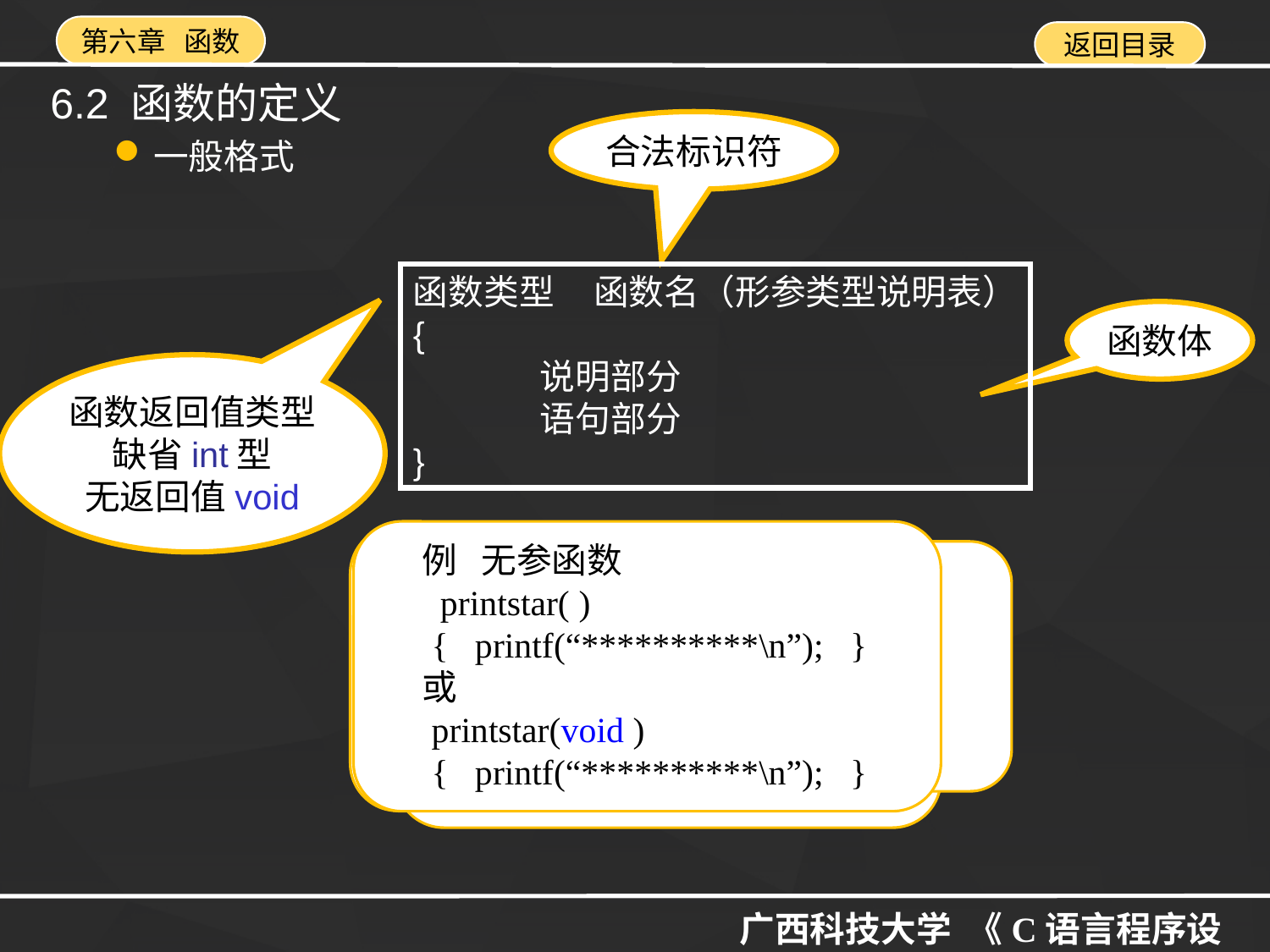

6.2 函数的定义
一般格式
合法标识符
函数类型     函数名（形参类型说明表）
{
	说明部分
	语句部分
}
函数体
函数返回值类型
缺省int型
无返回值void

例   无参函数
  printstar( )
 {   printf(“**********\n”);   }
或
 printstar(void )
 {   printf(“**********\n”);   }

例   有参函数
  int max(int x,int y)
  {    int z;
      z=x>y?x:y;
      return(z);
  }

例   有参函数
  int max(int x, y)
  {    int z;
      z=x>y?x:y;
      return(z);
  }

例   空函数
  dummy( )
 {  }
函数体为空